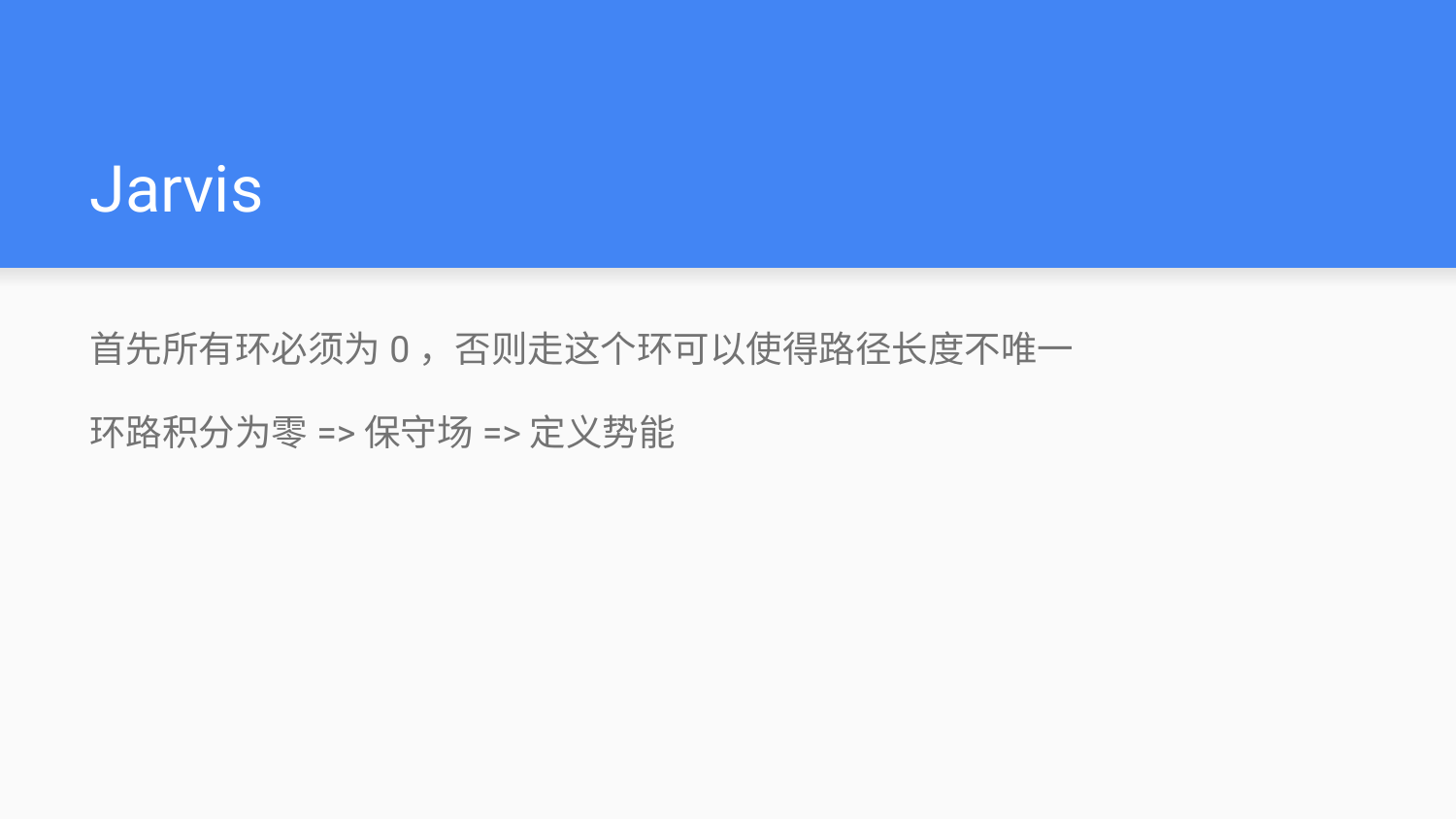

# Jarvis
首先所有环必须为0，否则走这个环可以使得路径长度不唯一
环路积分为零=>保守场=>定义势能